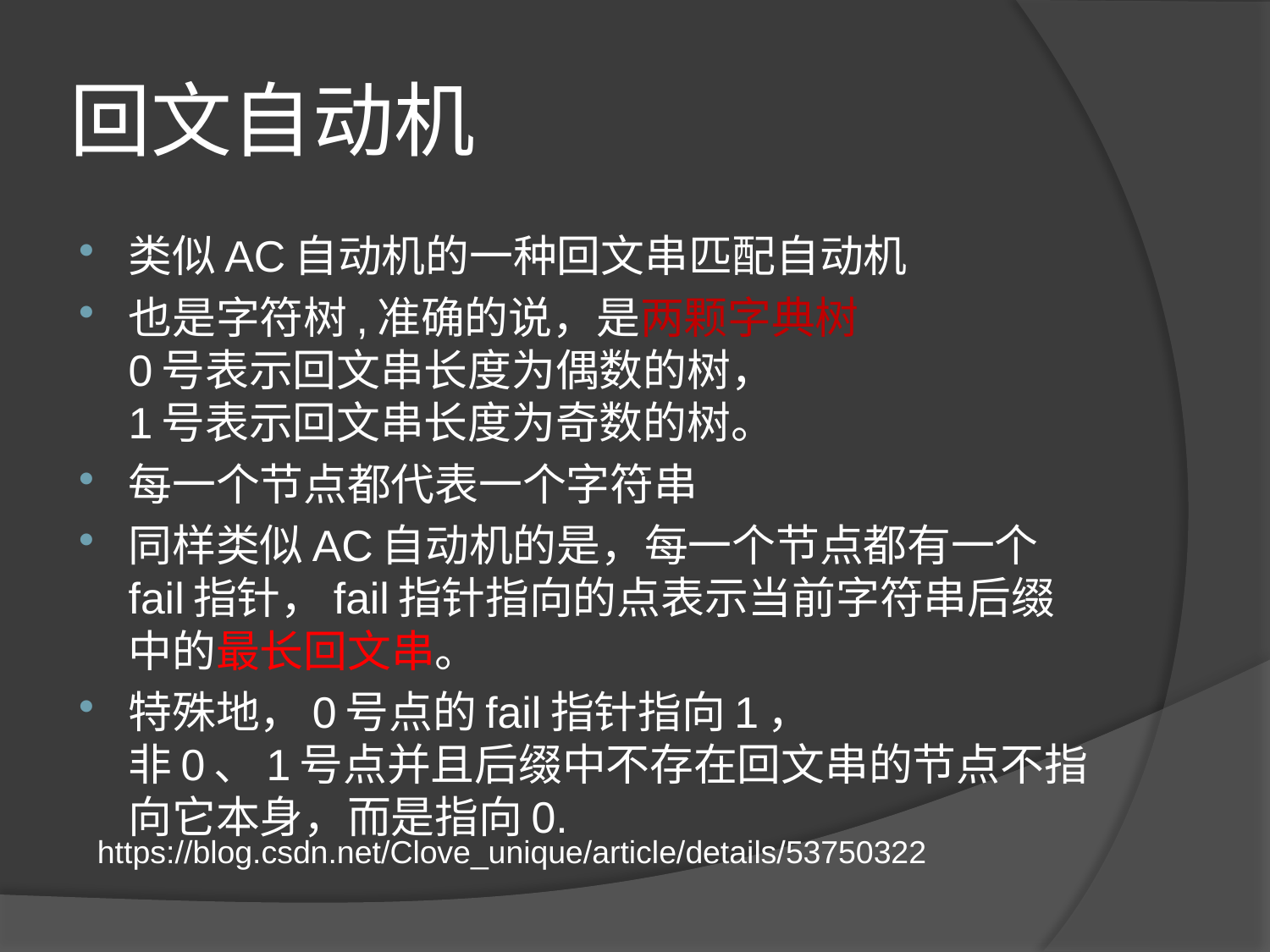

# 回文自动机
类似AC自动机的一种回文串匹配自动机
也是字符树,准确的说，是两颗字典树
0号表示回文串长度为偶数的树，
1号表示回文串长度为奇数的树。
每一个节点都代表一个字符串
同样类似AC自动机的是，每一个节点都有一个fail指针，fail指针指向的点表示当前字符串后缀中的最长回文串。
特殊地，0号点的fail指针指向1，
非0、1号点并且后缀中不存在回文串的节点不指向它本身，而是指向0.
https://blog.csdn.net/Clove_unique/article/details/53750322